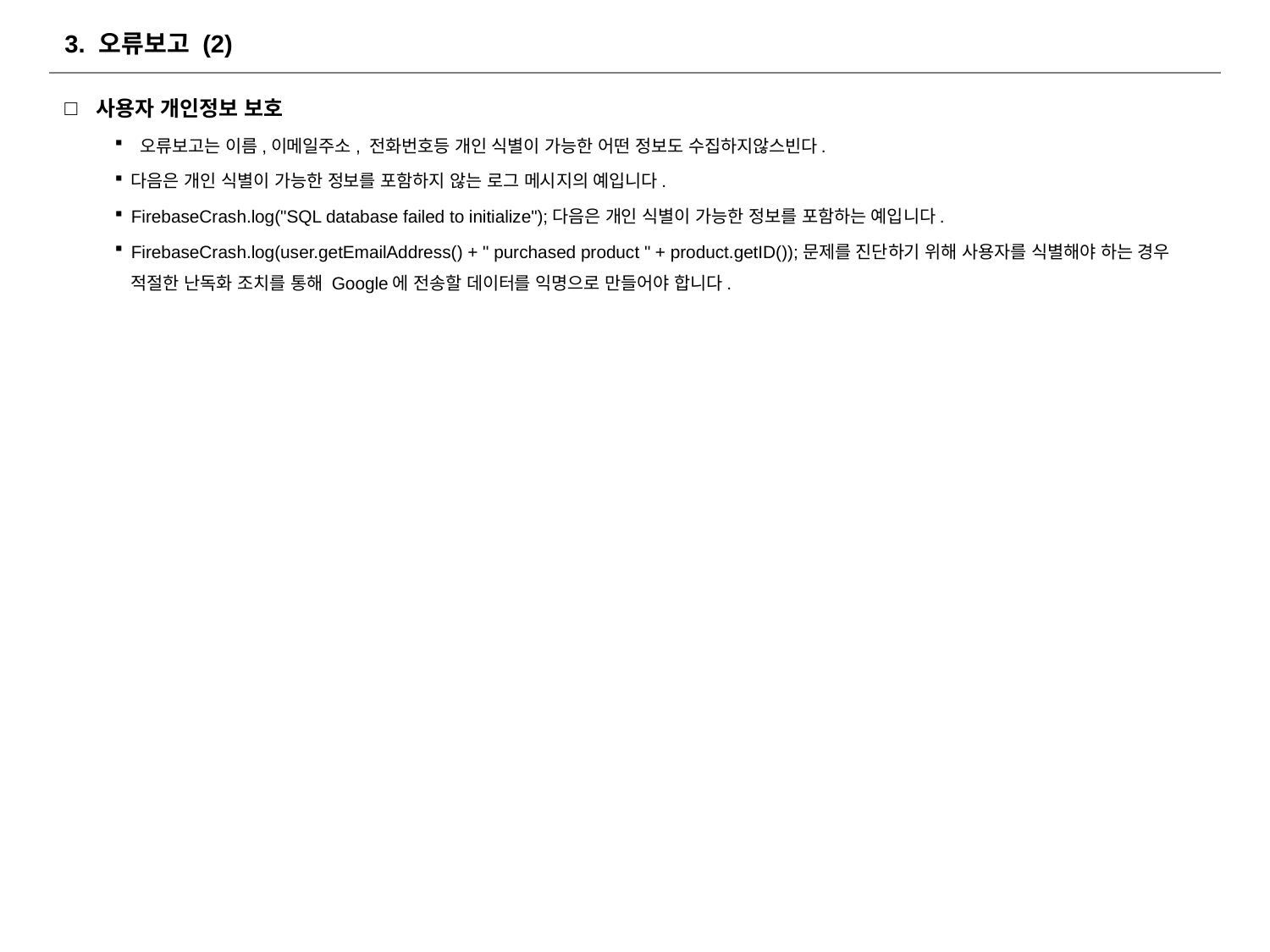

# 3. 오류보고 (2)
사용자 개인정보 보호
 오류보고는 이름,이메일주소, 전화번호등 개인 식별이 가능한 어떤 정보도 수집하지않스빈다.
다음은 개인 식별이 가능한 정보를 포함하지 않는 로그 메시지의 예입니다.
FirebaseCrash.log("SQL database failed to initialize");다음은 개인 식별이 가능한 정보를 포함하는 예입니다.
FirebaseCrash.log(user.getEmailAddress() + " purchased product " + product.getID());문제를 진단하기 위해 사용자를 식별해야 하는 경우 적절한 난독화 조치를 통해 Google에 전송할 데이터를 익명으로 만들어야 합니다.